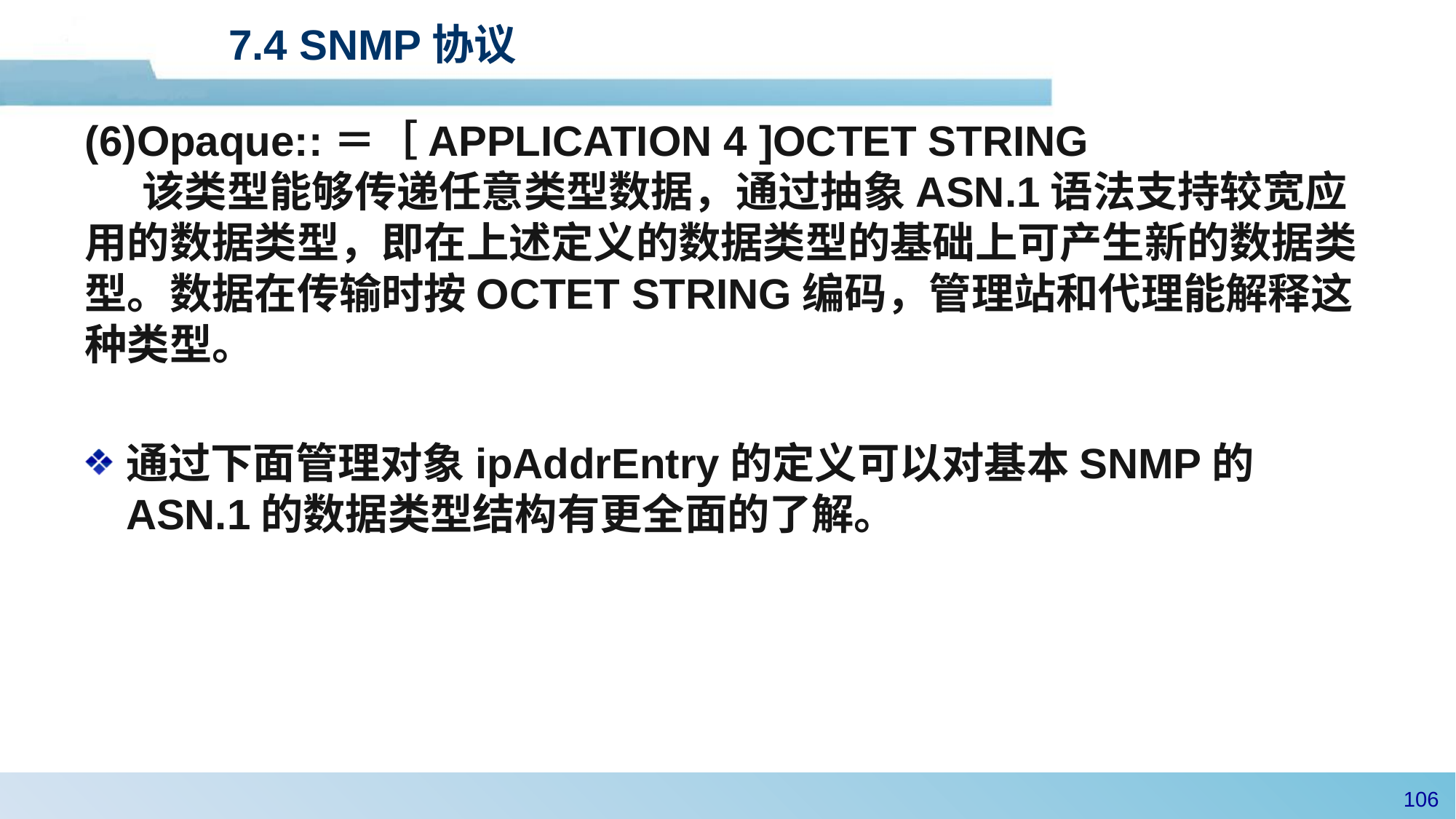

# 7.4 SNMP协议
(6)Opaque::＝［APPLICATION 4 ]OCTET STRING
    该类型能够传递任意类型数据，通过抽象ASN.1语法支持较宽应用的数据类型，即在上述定义的数据类型的基础上可产生新的数据类型。数据在传输时按OCTET STRING编码，管理站和代理能解释这种类型。

通过下面管理对象ipAddrEntry的定义可以对基本SNMP的ASN.1的数据类型结构有更全面的了解。
106